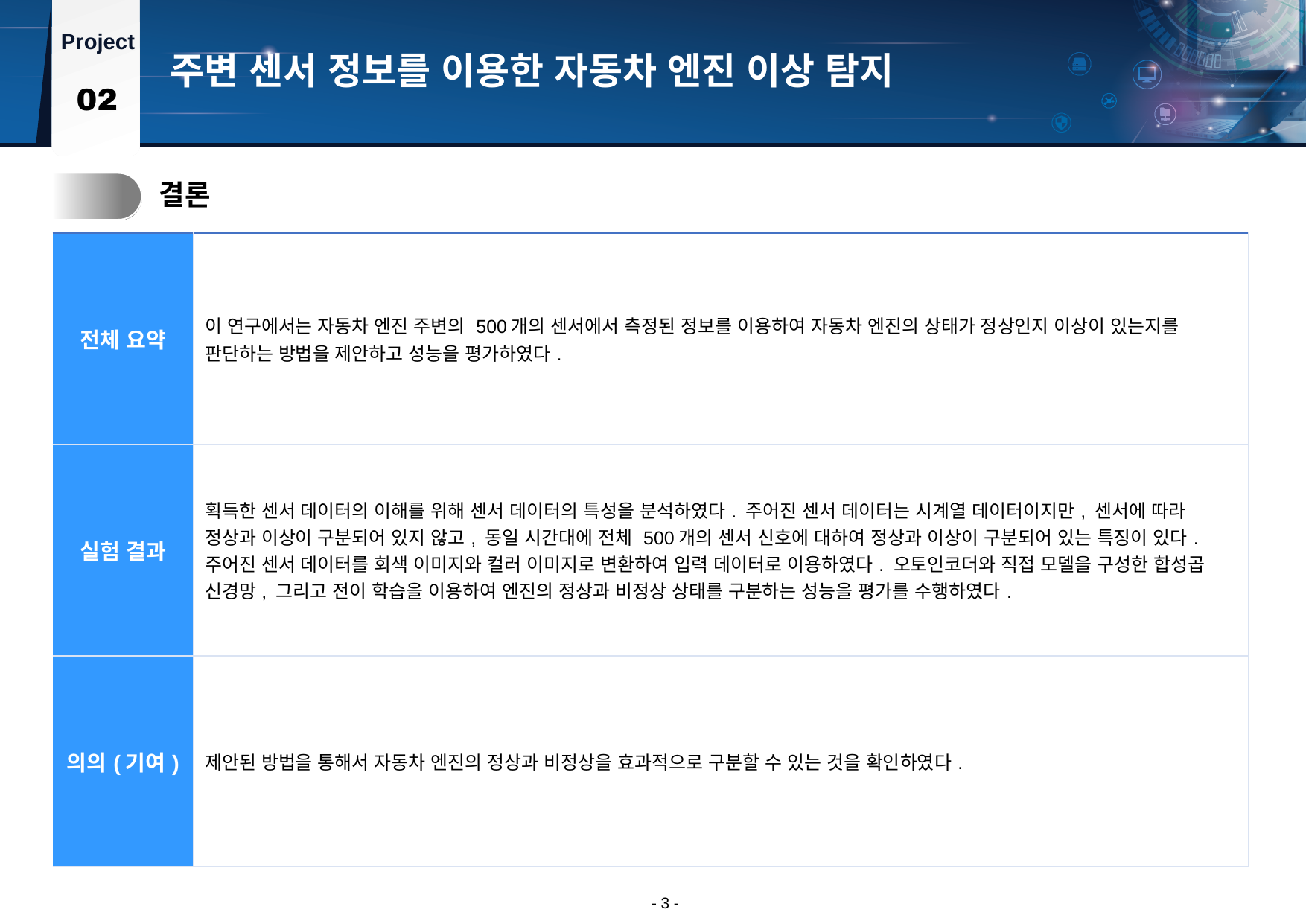

주변 센서 정보를 이용한 자동차 엔진 이상 탐지
02

3.
결론
| 전체 요약 | 이 연구에서는 자동차 엔진 주변의 500개의 센서에서 측정된 정보를 이용하여 자동차 엔진의 상태가 정상인지 이상이 있는지를 판단하는 방법을 제안하고 성능을 평가하였다. |
| --- | --- |
| 실험 결과 | 획득한 센서 데이터의 이해를 위해 센서 데이터의 특성을 분석하였다. 주어진 센서 데이터는 시계열 데이터이지만, 센서에 따라 정상과 이상이 구분되어 있지 않고, 동일 시간대에 전체 500개의 센서 신호에 대하여 정상과 이상이 구분되어 있는 특징이 있다. 주어진 센서 데이터를 회색 이미지와 컬러 이미지로 변환하여 입력 데이터로 이용하였다. 오토인코더와 직접 모델을 구성한 합성곱 신경망, 그리고 전이 학습을 이용하여 엔진의 정상과 비정상 상태를 구분하는 성능을 평가를 수행하였다. |
| 의의(기여) | 제안된 방법을 통해서 자동차 엔진의 정상과 비정상을 효과적으로 구분할 수 있는 것을 확인하였다. |
- 3 -